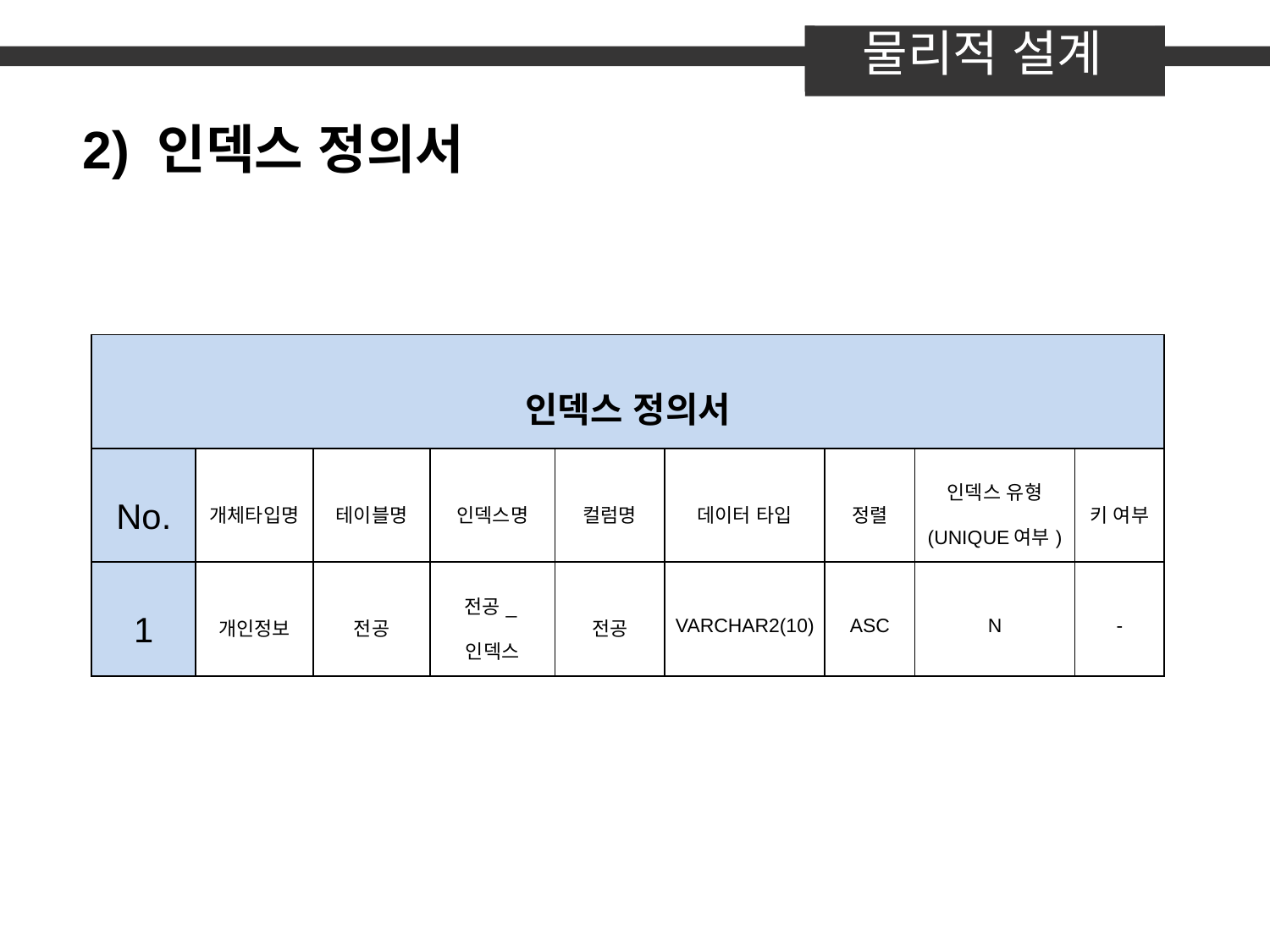

물리적 설계

2) 인덱스 정의서
| 인덱스 정의서 |  |  |  |  |  |  |  |  |
| --- | --- | --- | --- | --- | --- | --- | --- | --- |
| No. | 개체타입명 | 테이블명 | 인덱스명 | 컬럼명 | 데이터 타입 | 정렬 | 인덱스 유형 (UNIQUE여부) | 키 여부 |
| 1 | 개인정보 | 전공 | 전공\_인덱스 | 전공 | VARCHAR2(10) | ASC | N | - |